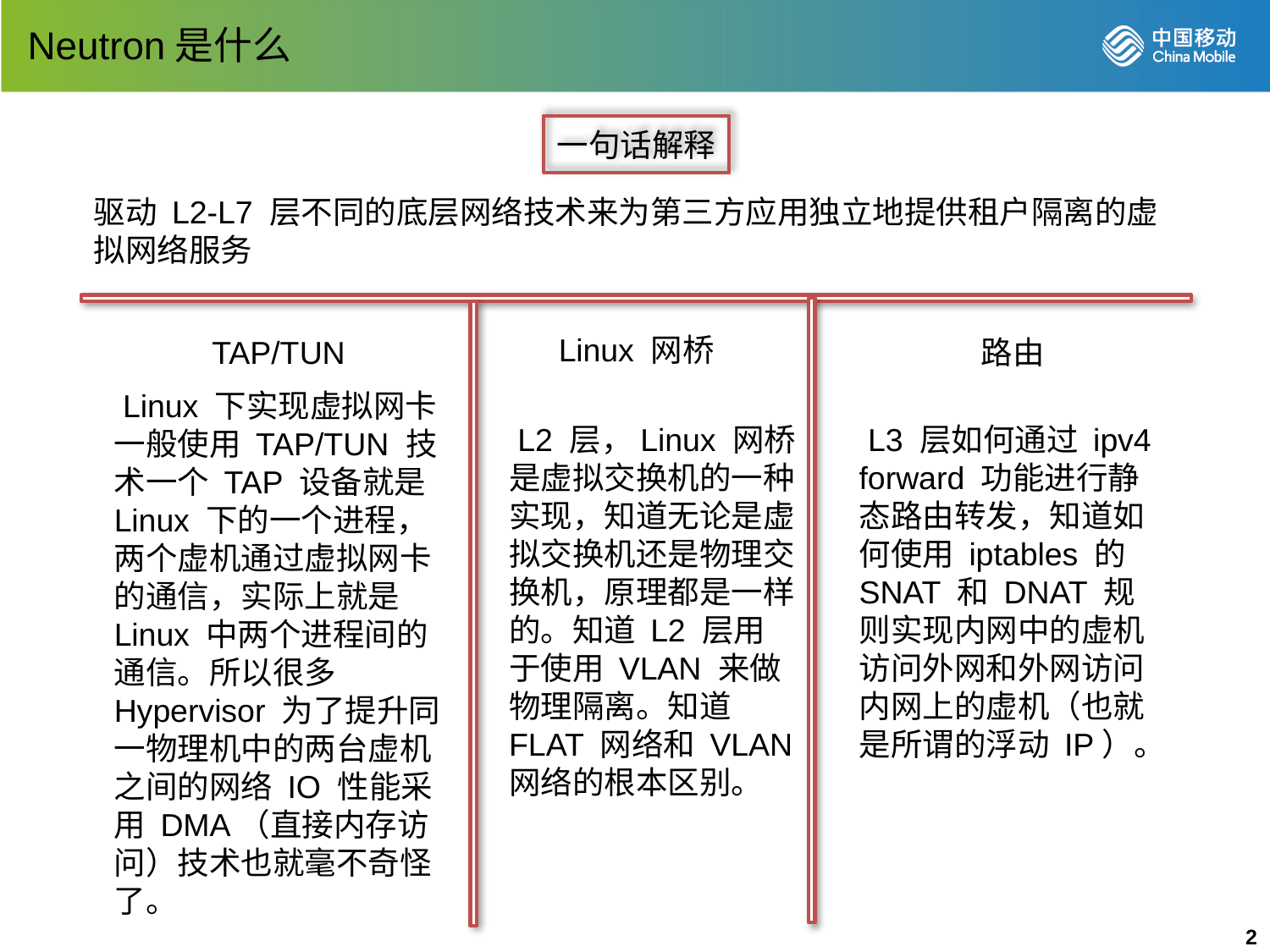

# Neutron是什么
一句话解释
驱动 L2-L7 层不同的底层网络技术来为第三方应用独立地提供租户隔离的虚拟网络服务

Linux 网桥
TAP/TUN
路由
 Linux 下实现虚拟网卡一般使用 TAP/TUN 技术一个 TAP 设备就是 Linux 下的一个进程，两个虚机通过虚拟网卡的通信，实际上就是 Linux 中两个进程间的通信。所以很多 Hypervisor 为了提升同一物理机中的两台虚机之间的网络 IO 性能采用 DMA（直接内存访问）技术也就毫不奇怪了。
 L2 层，Linux 网桥是虚拟交换机的一种实现，知道无论是虚拟交换机还是物理交换机，原理都是一样的。知道 L2 层用于使用 VLAN 来做物理隔离。知道 FLAT 网络和 VLAN 网络的根本区别。
 L3 层如何通过 ipv4 forward 功能进行静态路由转发，知道如何使用 iptables 的 SNAT 和 DNAT 规则实现内网中的虚机访问外网和外网访问内网上的虚机（也就是所谓的浮动 IP）。